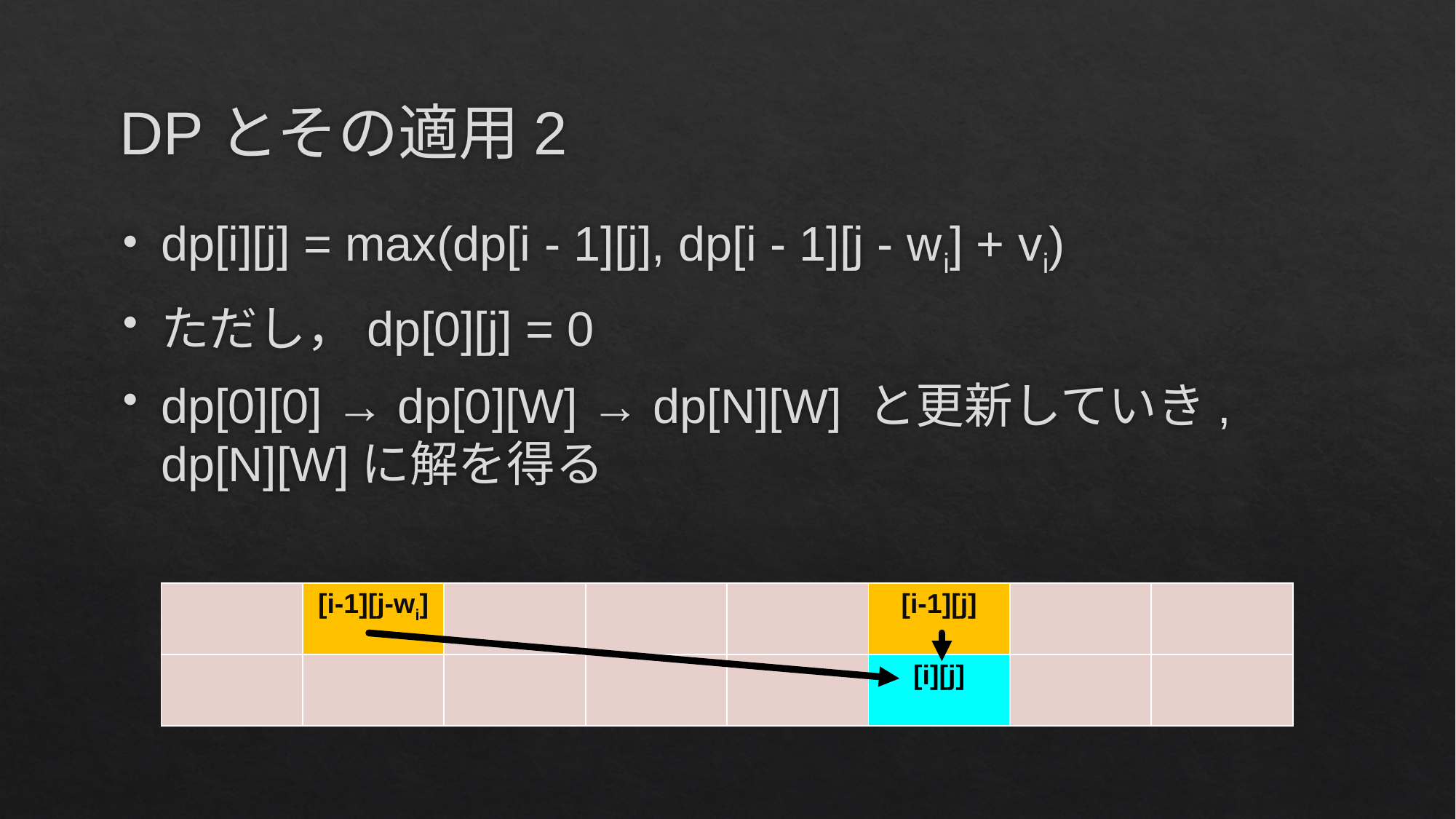

# DPとその適用2
dp[i][j] = max(dp[i - 1][j], dp[i - 1][j - wi] + vi)
ただし，dp[0][j] = 0
dp[0][0] → dp[0][W] → dp[N][W] と更新していき, dp[N][W]に解を得る

|  | [i-1][j-wi] |  |  |  | [i-1][j] |  |  |
| --- | --- | --- | --- | --- | --- | --- | --- |
|  |  |  |  |  | [i][j] |  |  |